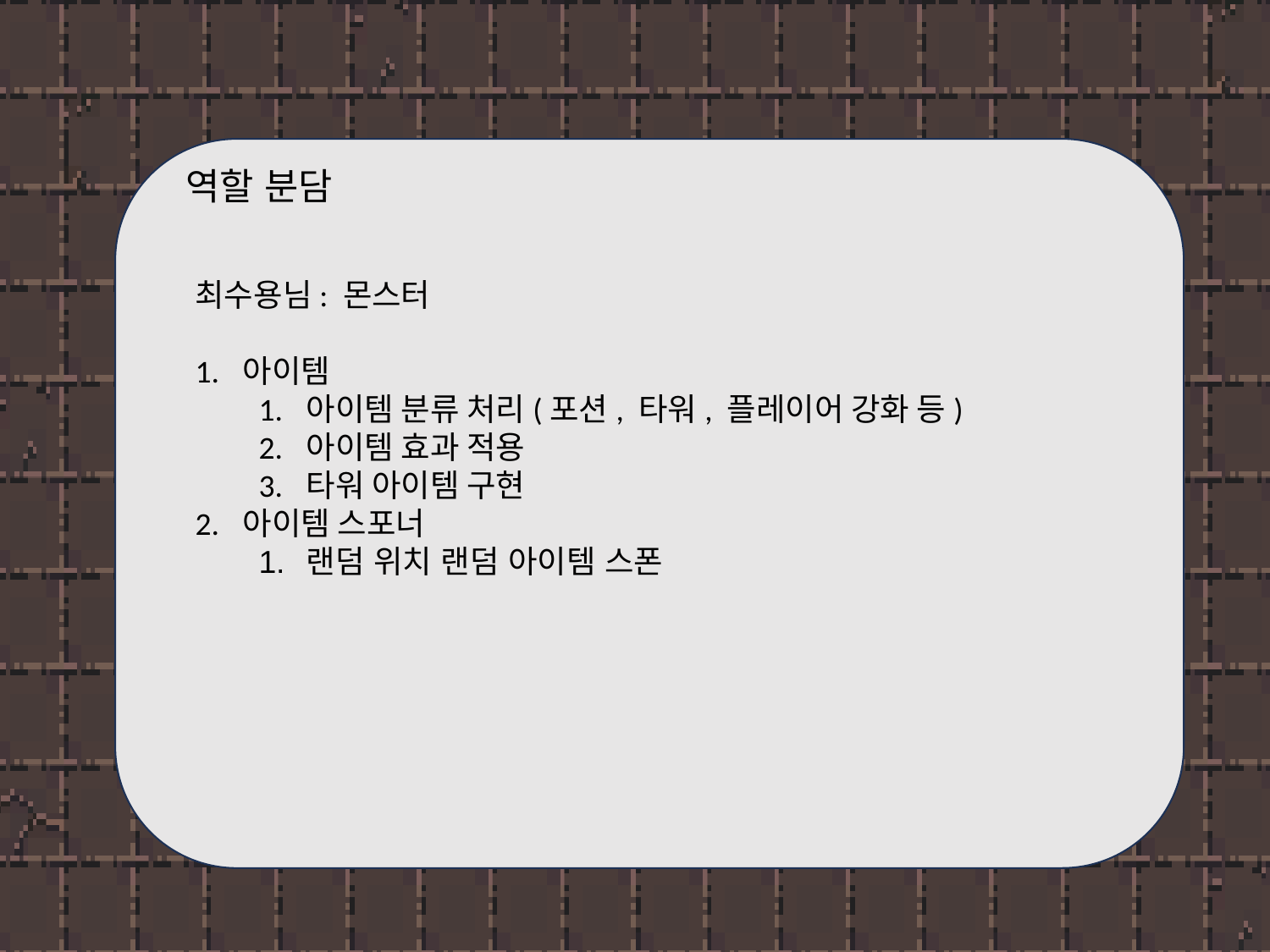

역할 분담
최수용님: 몬스터

아이템
아이템 분류 처리(포션, 타워, 플레이어 강화 등)
아이템 효과 적용
타워 아이템 구현
아이템 스포너
랜덤 위치 랜덤 아이템 스폰